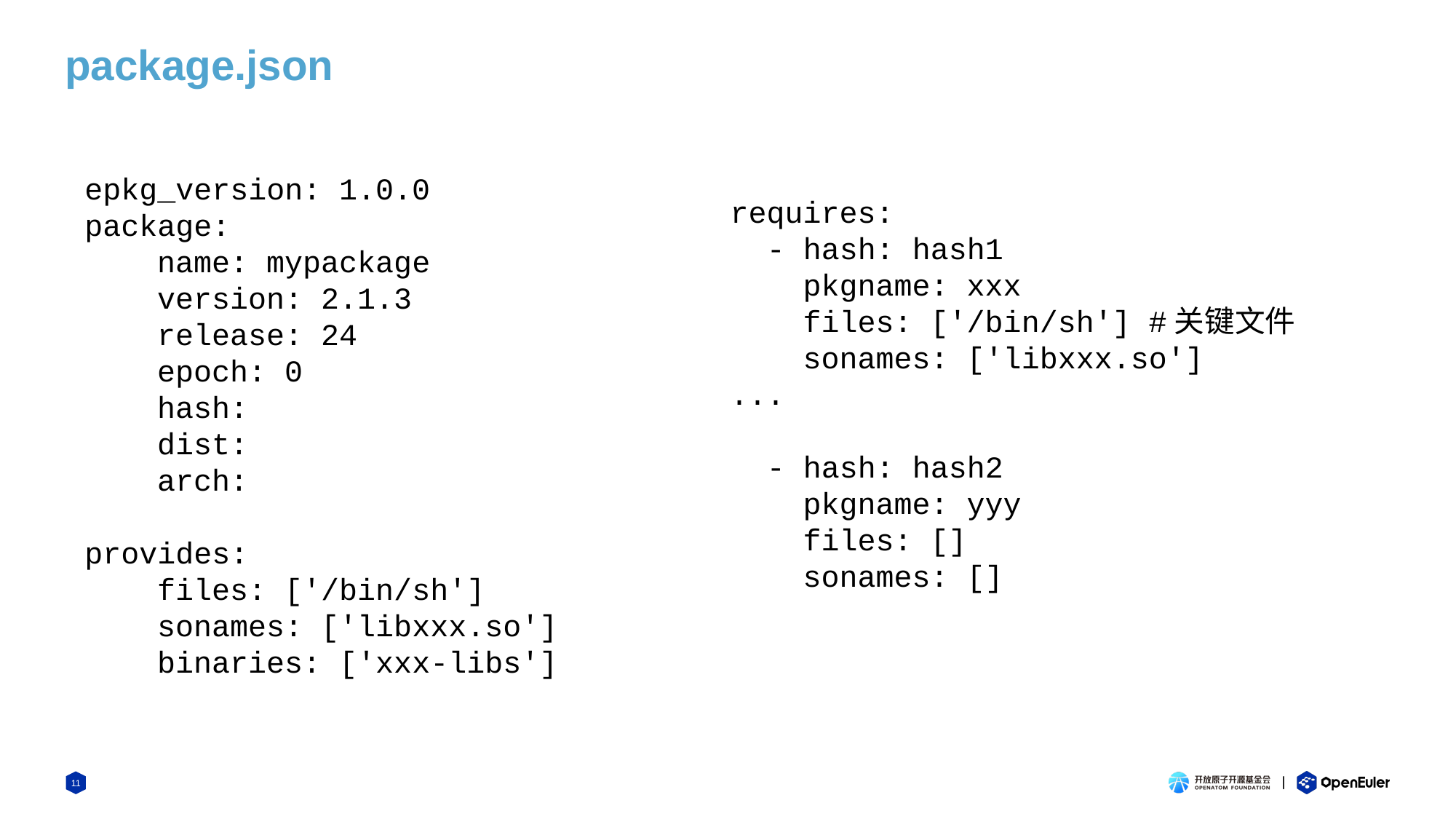

# package.json

requires:
  - hash: hash1
    pkgname: xxx
    files: ['/bin/sh'] #关键文件
    sonames: ['libxxx.so']
...

  - hash: hash2
    pkgname: yyy
    files: []
    sonames: []
epkg_version: 1.0.0
package:
    name: mypackage
    version: 2.1.3
    release: 24
    epoch: 0
    hash:
    dist:
    arch:

provides:
    files: ['/bin/sh']
    sonames: ['libxxx.so']
    binaries: ['xxx-libs']

11